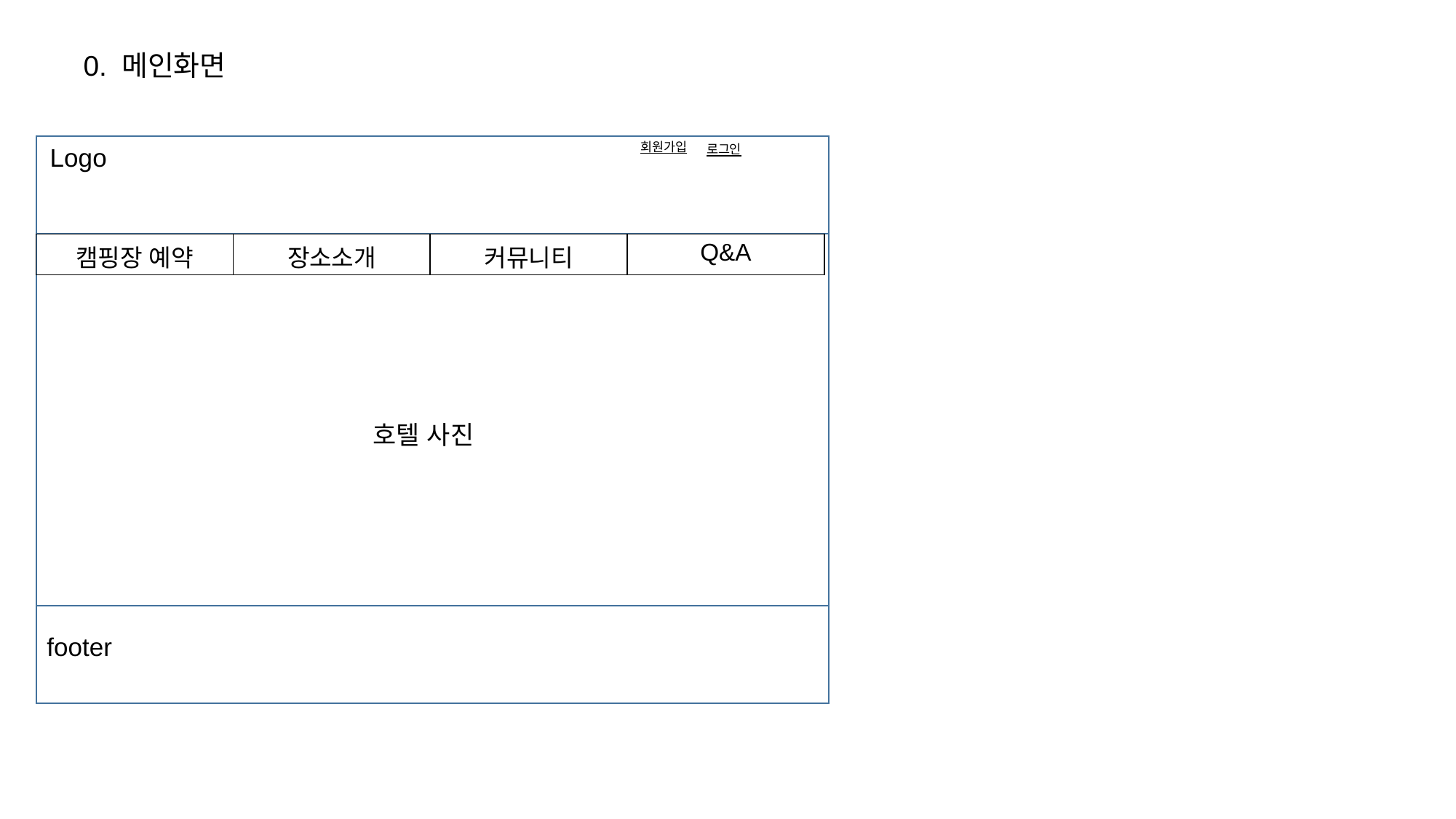

# 0. 메인화면
회원가입
로그인

Logo

| 캠핑장 예약 | 장소소개 | 커뮤니티 | Q&A |
| --- | --- | --- | --- |
호텔 사진

footer